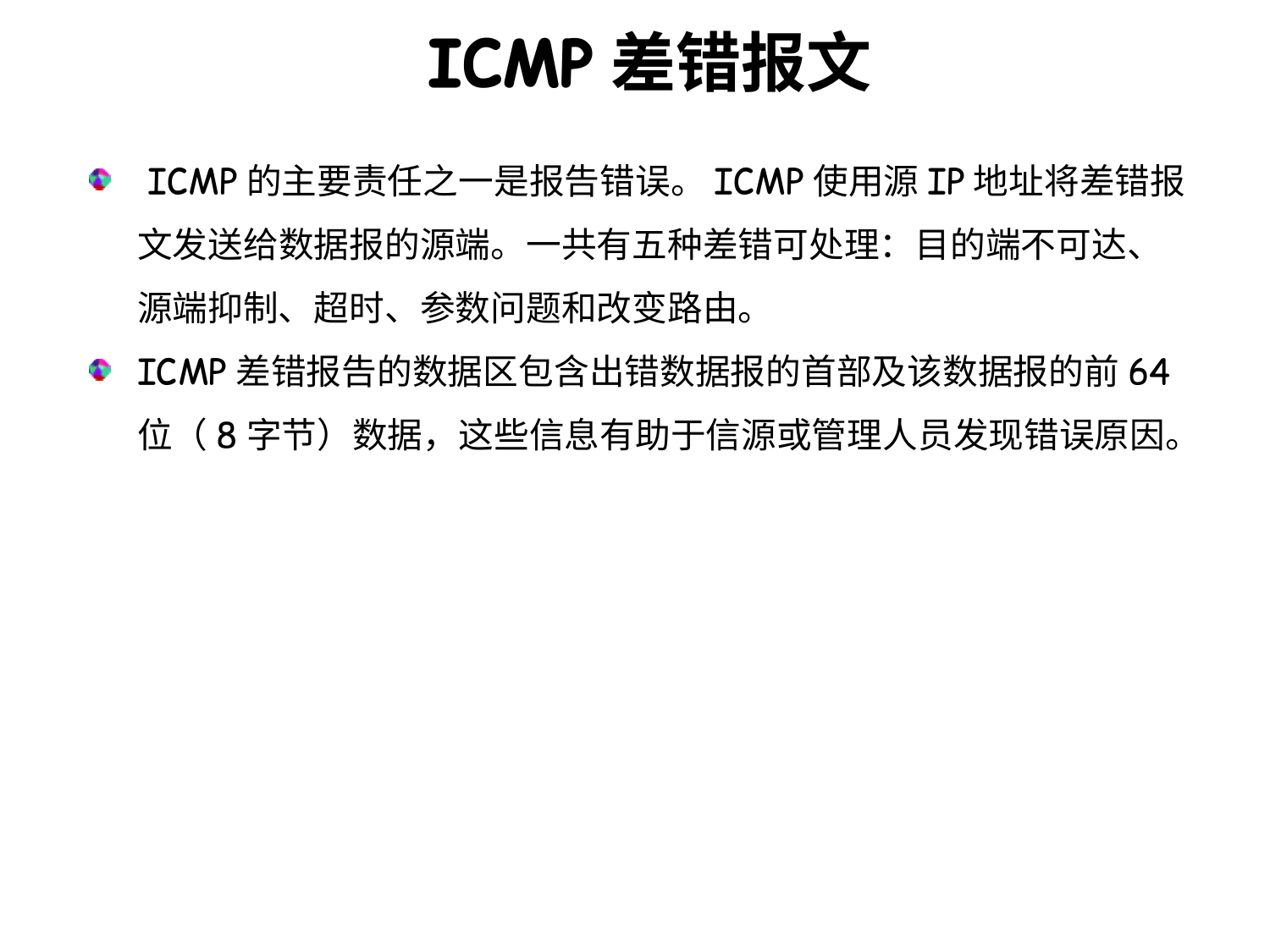

# ICMP差错报文
 ICMP的主要责任之一是报告错误。ICMP使用源IP地址将差错报文发送给数据报的源端。一共有五种差错可处理：目的端不可达、源端抑制、超时、参数问题和改变路由。
ICMP差错报告的数据区包含出错数据报的首部及该数据报的前64位（8字节）数据，这些信息有助于信源或管理人员发现错误原因。